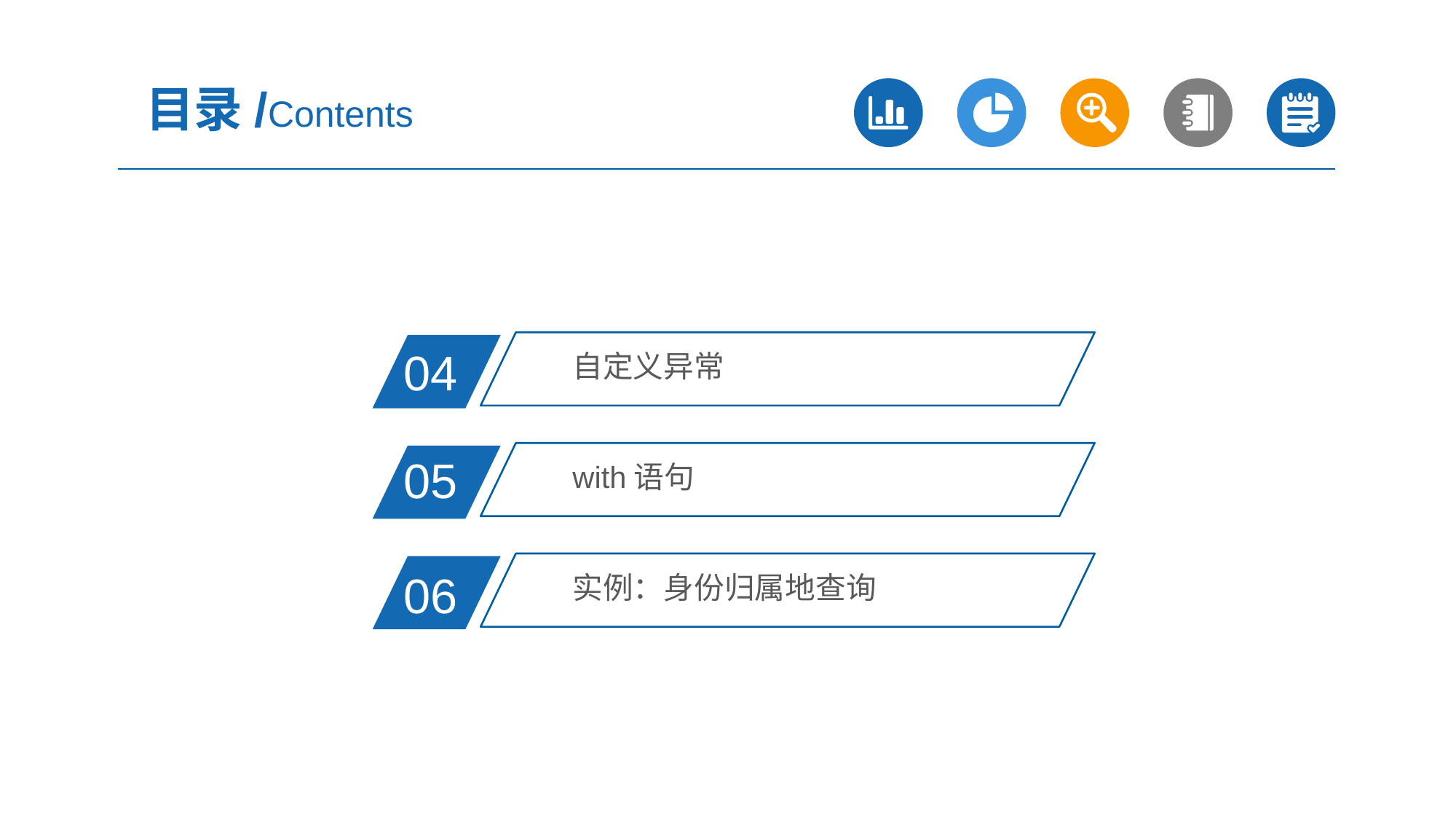

目录/Contents

自定义异常

04

with语句
05

实例：身份归属地查询

06